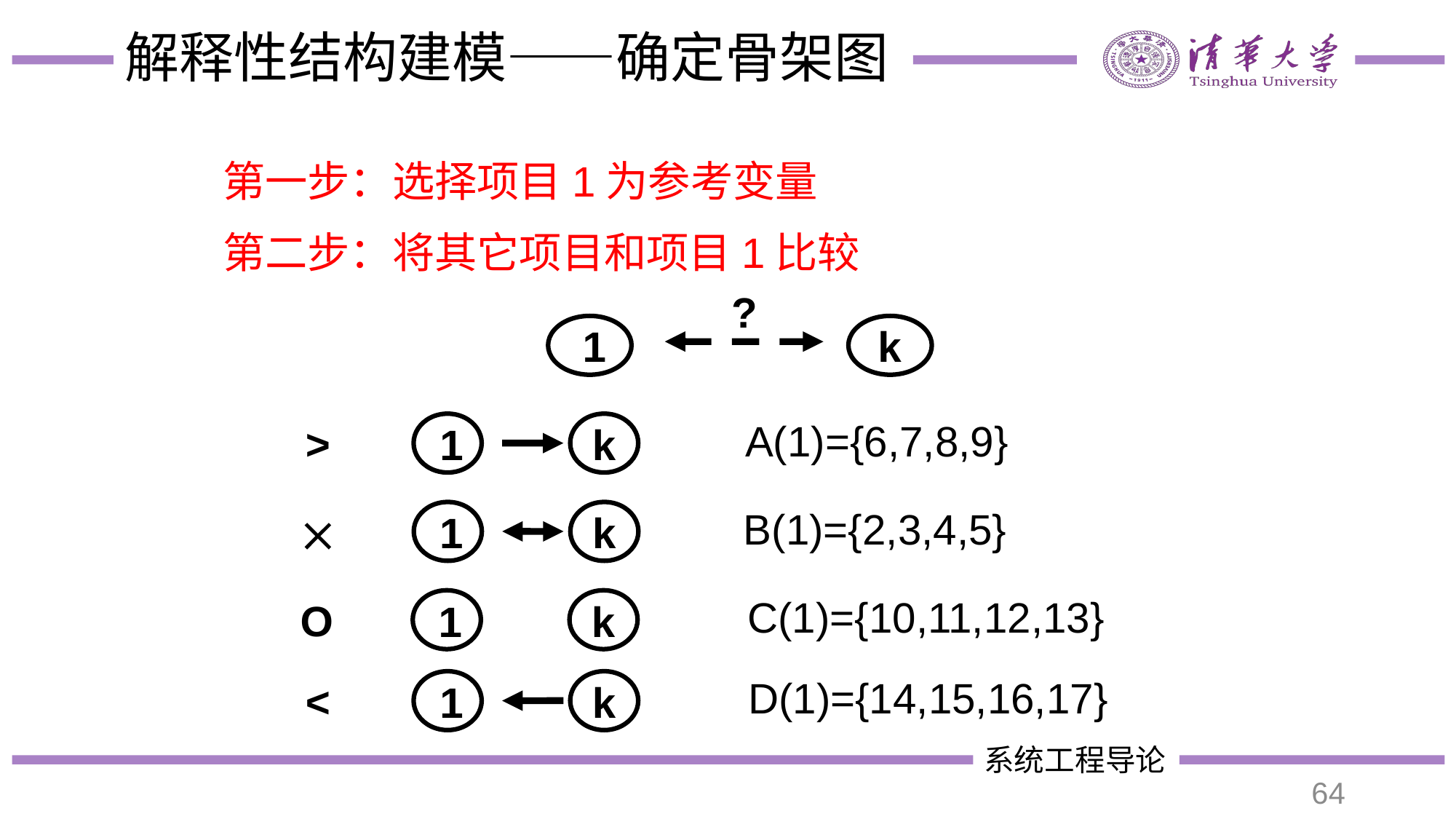

# 解释性结构建模——确定骨架图
第一步：选择项目1为参考变量
第二步：将其它项目和项目1比较

?
k
1

A(1)={6,7,8,9}

>
1
k

B(1)={2,3,4,5}

×
1
k

C(1)={10,11,12,13}
O
1
k

D(1)={14,15,16,17}

<
1
k

64